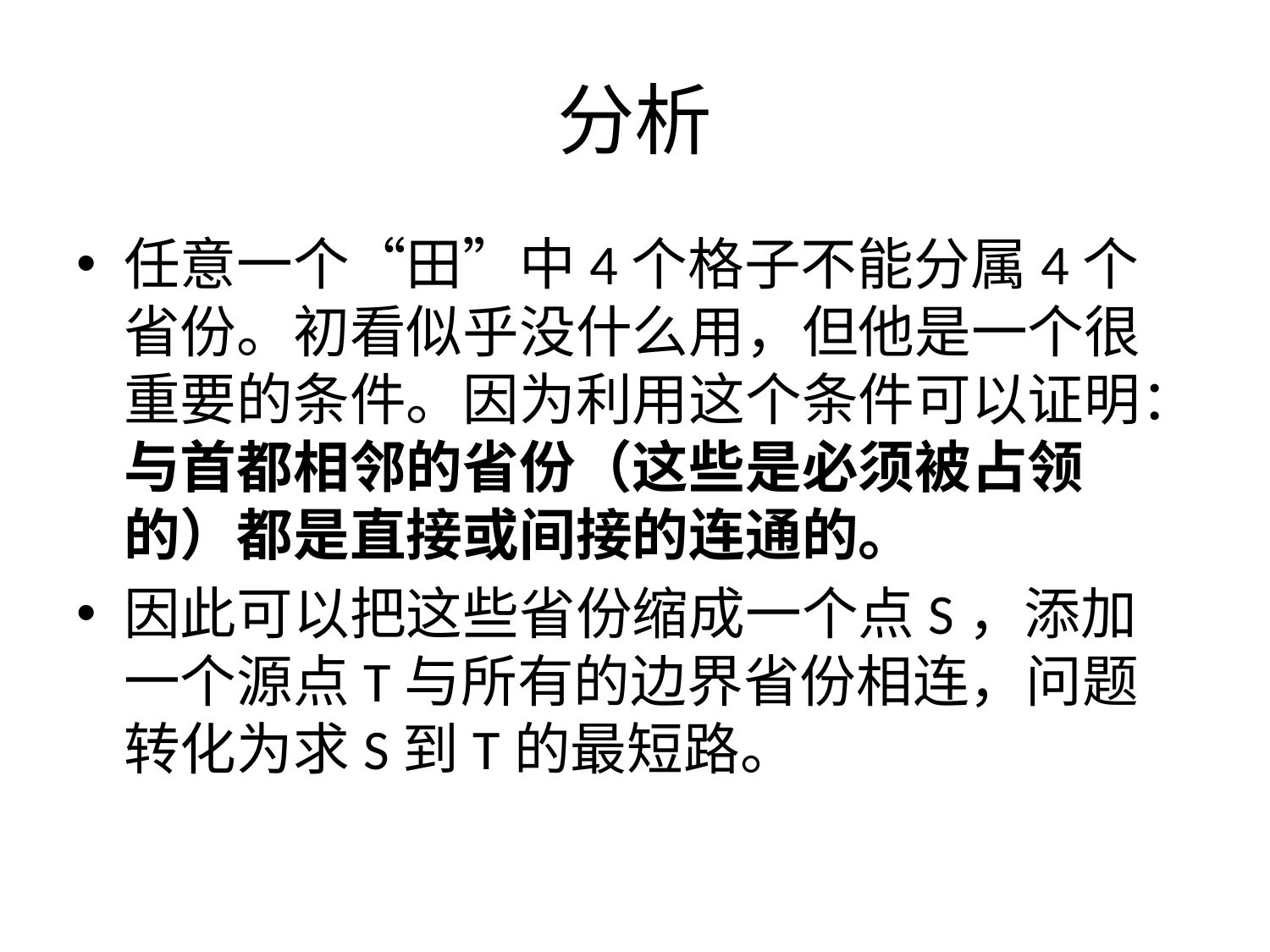

# 分析
任意一个“田”中4个格子不能分属4个省份。初看似乎没什么用，但他是一个很重要的条件。因为利用这个条件可以证明：与首都相邻的省份（这些是必须被占领的）都是直接或间接的连通的。
因此可以把这些省份缩成一个点S，添加一个源点T与所有的边界省份相连，问题转化为求S到T的最短路。